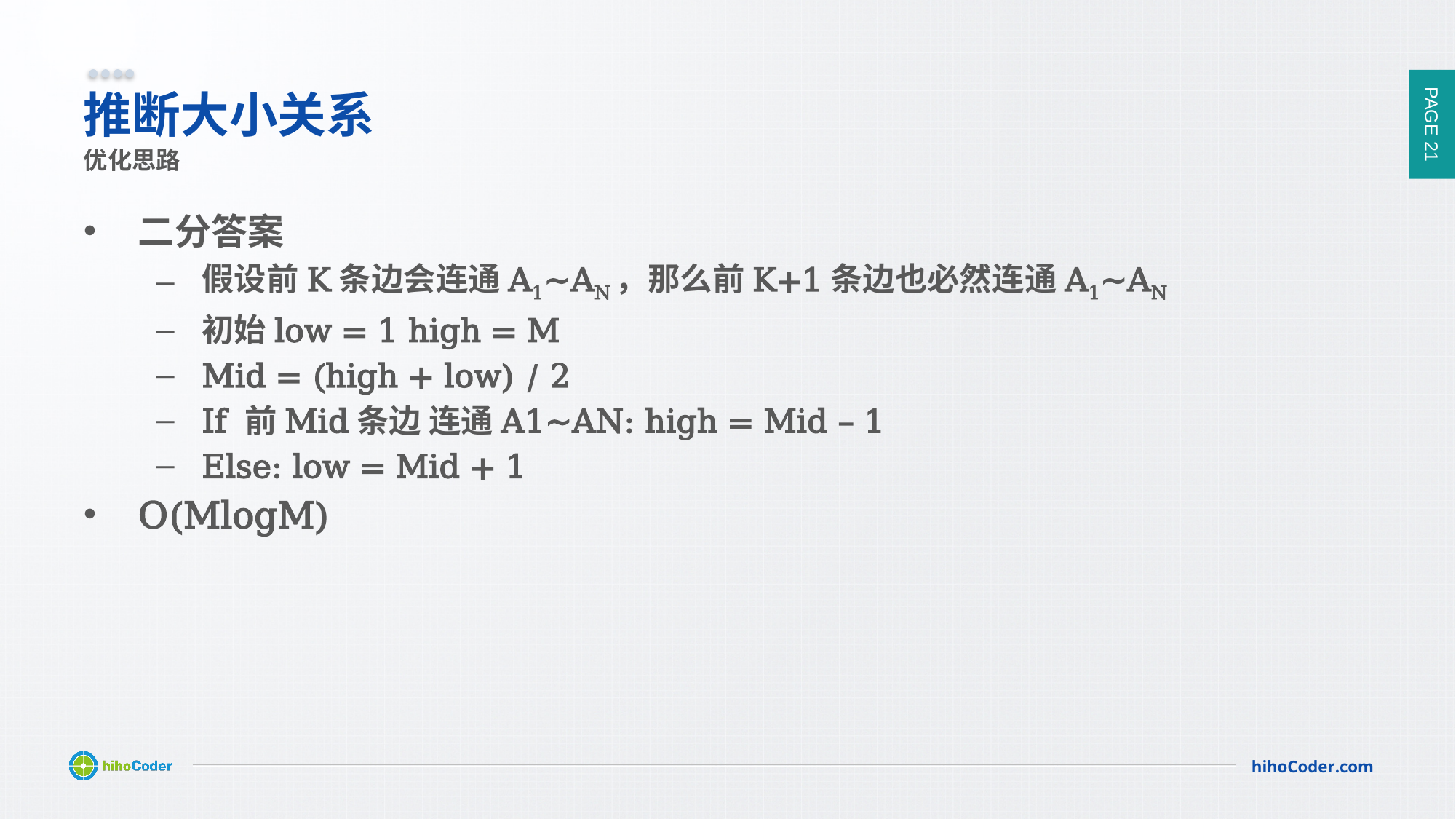

# 推断大小关系
优化思路
二分答案
假设前K条边会连通A1~AN，那么前K+1条边也必然连通A1~AN
初始low = 1 high = M
Mid = (high + low) / 2
If 前Mid条边 连通A1~AN: high = Mid – 1
Else: low = Mid + 1
O(MlogM)